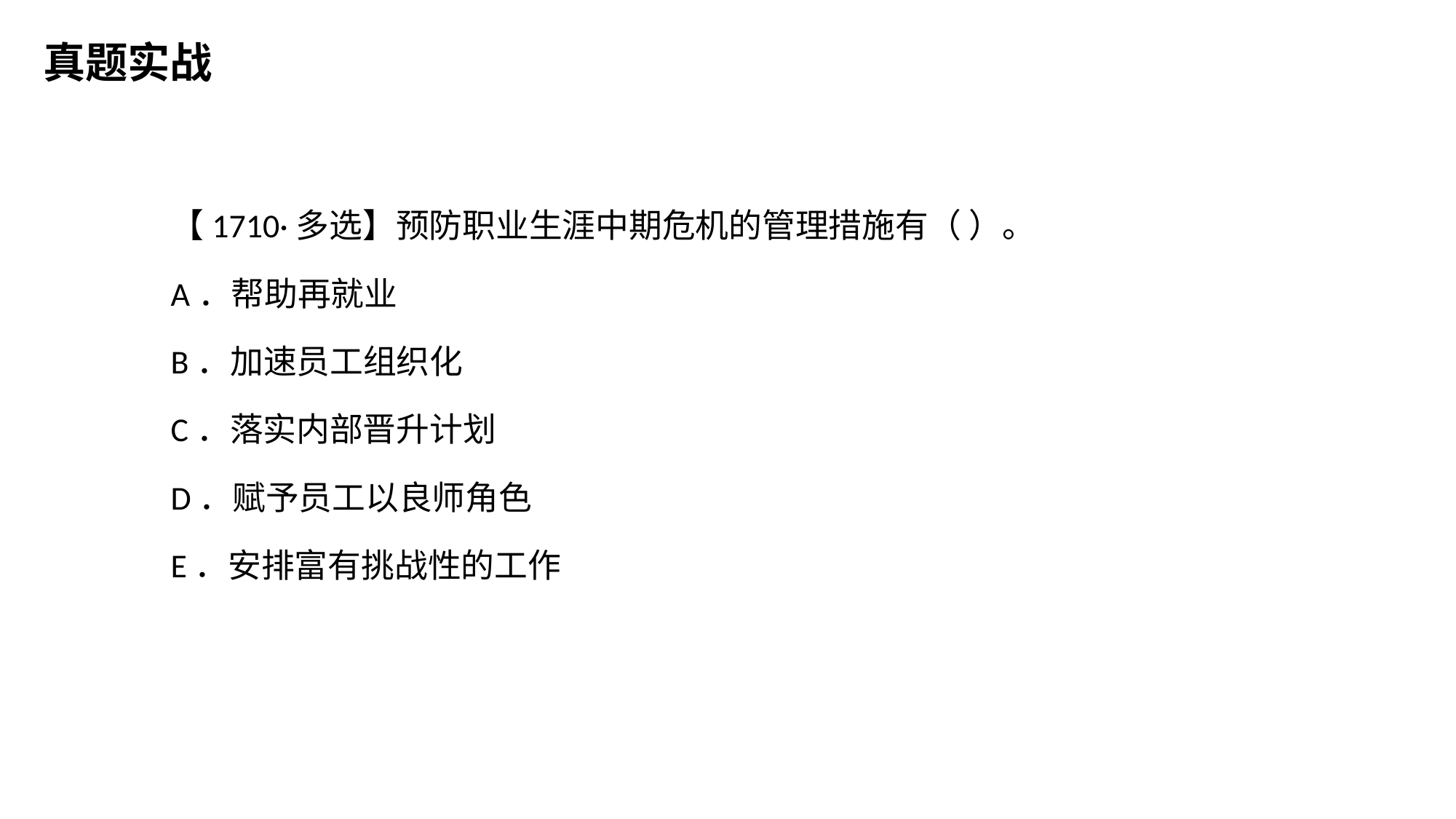

真题实战
【1710·多选】预防职业生涯中期危机的管理措施有（ ）。
A．帮助再就业
B．加速员工组织化
C．落实内部晋升计划
D．赋予员工以良师角色
E．安排富有挑战性的工作